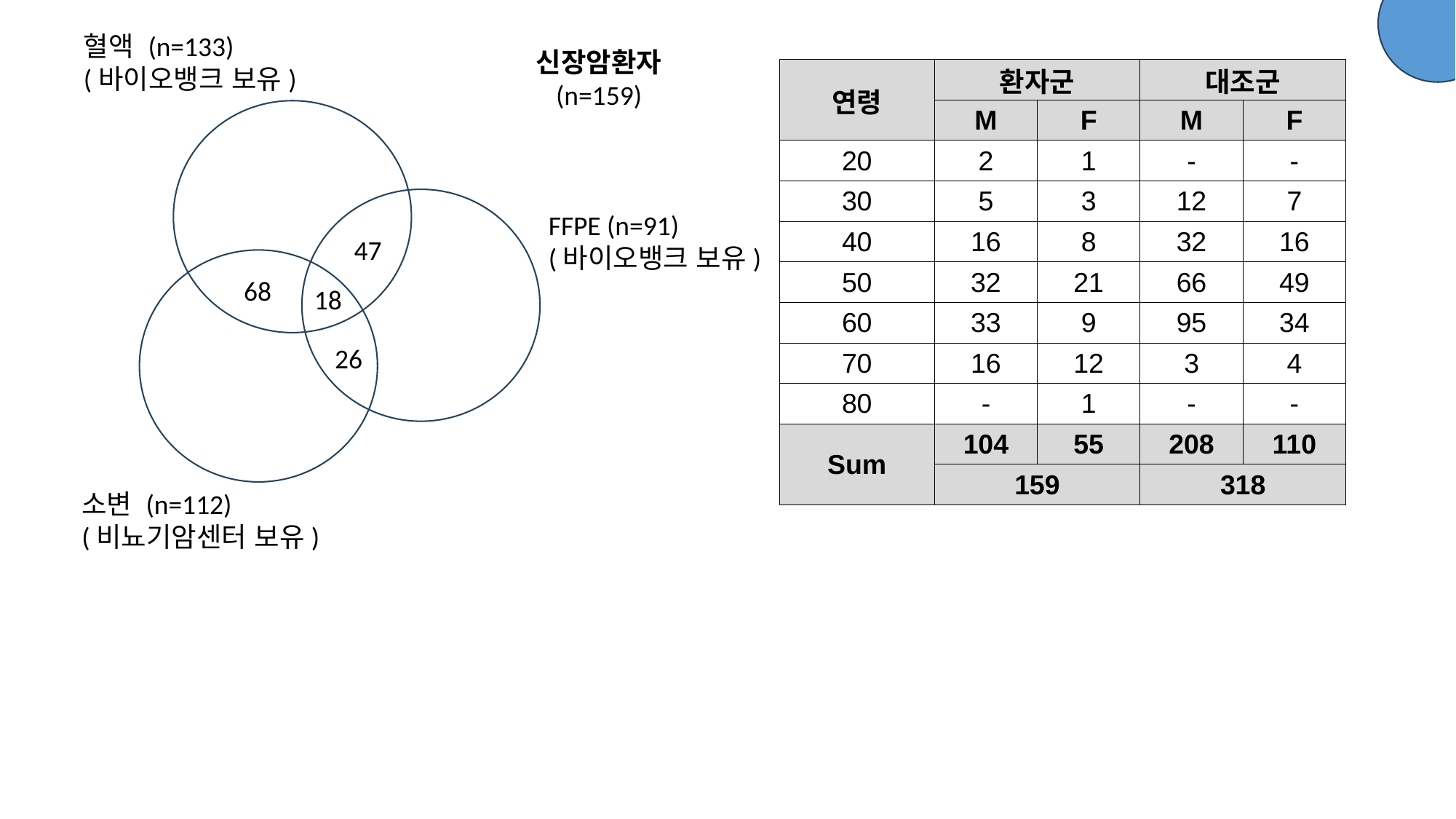

혈액 (n=133)
(바이오뱅크 보유)
신장암환자
(n=159)
| 연령 | 환자군 |  | 대조군 |  |
| --- | --- | --- | --- | --- |
|  | M | F | M | F |
| 20 | 2 | 1 | - | - |
| 30 | 5 | 3 | 12 | 7 |
| 40 | 16 | 8 | 32 | 16 |
| 50 | 32 | 21 | 66 | 49 |
| 60 | 33 | 9 | 95 | 34 |
| 70 | 16 | 12 | 3 | 4 |
| 80 | - | 1 | - | - |
| Sum | 104 | 55 | 208 | 110 |
|  | 159 |  | 318 |  |
|  | Total (n=159) | blood (n=133) | FFPE (n=91) | urine (n=112) |
| --- | --- | --- | --- | --- |
| 2005 | 5 | 5 | 5 | - |
| 2006 | 3 | 3 | 3 | - |
| 2007 | 7 | 7 | 7 | - |
| 2008 | 14 | 14 | 14 | - |
| 2009 | 8 | 8 | 8 | - |
| 2010 | 2 | 2 | 2 | - |
| 2013 | 1 | - | 1 | 1 |
| 2019 | 1 | 1 | 1 | 1 |
| 2020 | 4 | 4 | 4 | - |
| 2021 | 29 | 21 | 12 | 28 |
| 2022 | 50 | 41 | 17 | 48 |
| 2023 | 35 | 27 | 17 | 34 |
|  | 159 | 133 | 91 | 112 |

FFPE (n=91)
(바이오뱅크 보유)
47

68
18
26
소변 (n=112)
(비뇨기암센터 보유)